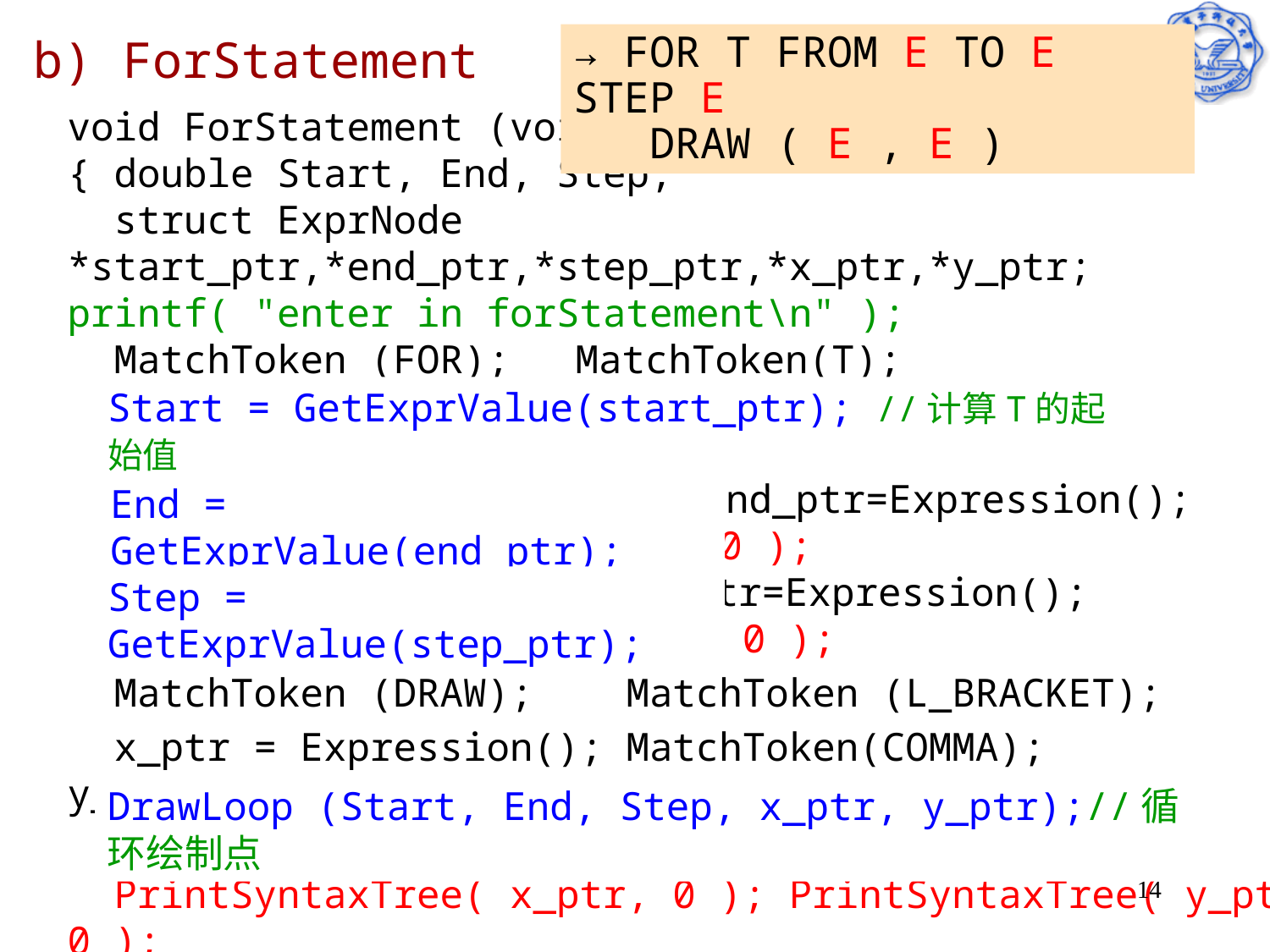

# b) ForStatement
→ FOR T FROM E TO E STEP E
   DRAW ( E , E )
void ForStatement (void)
{ double Start, End, Step;
  struct ExprNode *start_ptr,*end_ptr,*step_ptr,*x_ptr,*y_ptr;
printf( "enter in forStatement\n" );
  MatchToken (FOR); 	MatchToken(T);
  MatchToken (FROM);	start_ptr=Expression();
  PrintSyntaxTree( start_ptr, 0 );
  MatchToken (TO);	    	end_ptr=Expression();
  PrintSyntaxTree( end_ptr, 0 );
  MatchToken (STEP);	step_ptr=Expression();
  PrintSyntaxTree( step_ptr, 0 );
  MatchToken (DRAW);    MatchToken (L_BRACKET);
  x_ptr = Expression(); MatchToken(COMMA); y_ptr=Expression();
  MatchToken (R_BRACKET);
  PrintSyntaxTree( x_ptr, 0 ); PrintSyntaxTree( y_ptr, 0 );
printf( "exit from forStatement\n" );
}
Start = GetExprValue(start_ptr); //计算T的起始值
End = GetExprValue(end_ptr);
Step = GetExprValue(step_ptr);
DrawLoop (Start, End, Step, x_ptr, y_ptr);//循环绘制点
14